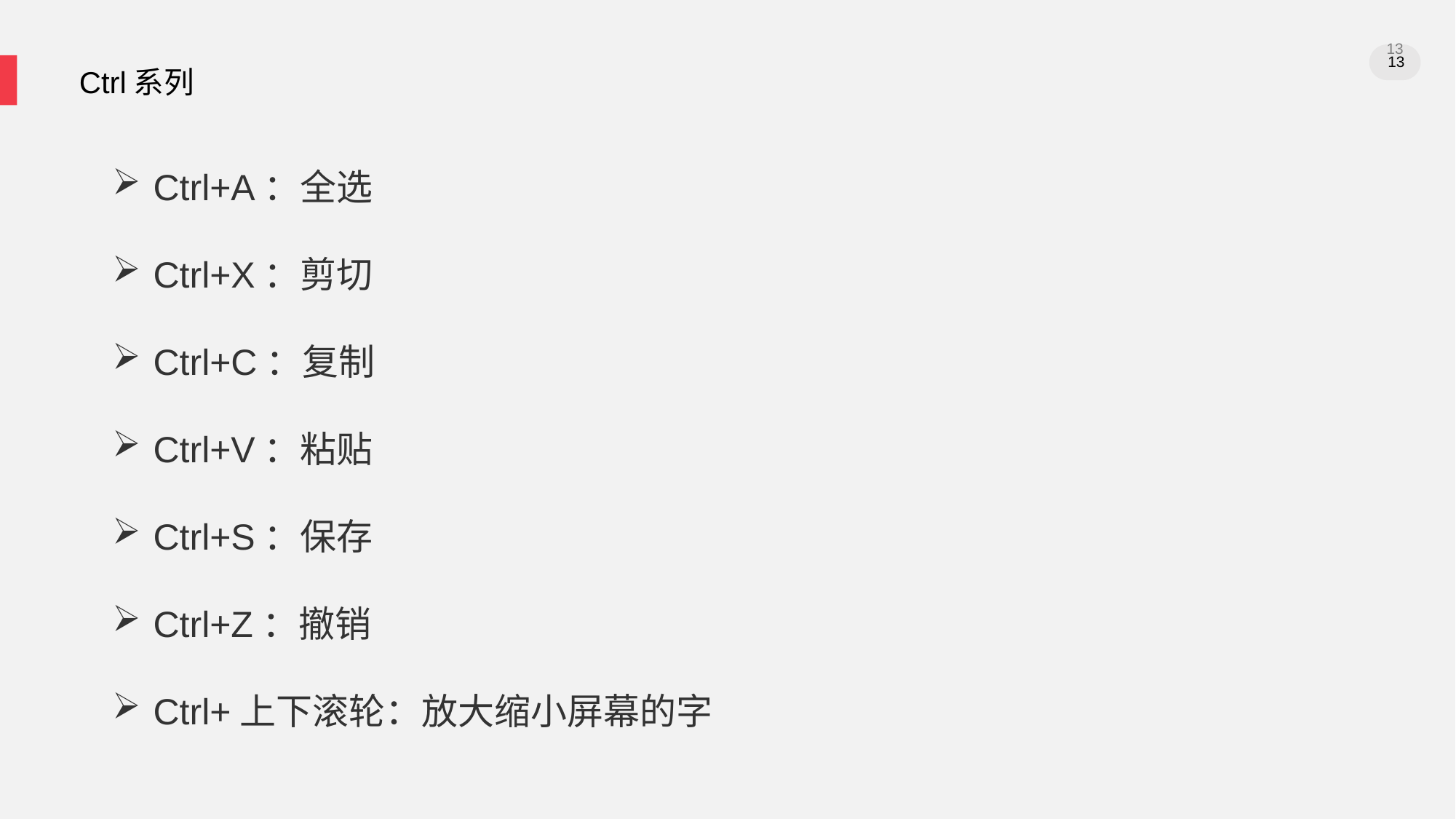

13
13
Ctrl系列

Ctrl+A：全选

Ctrl+X：剪切

Ctrl+C：复制

Ctrl+V：粘贴

Ctrl+S：保存

Ctrl+Z：撤销

Ctrl+上下滚轮：放大缩小屏幕的字